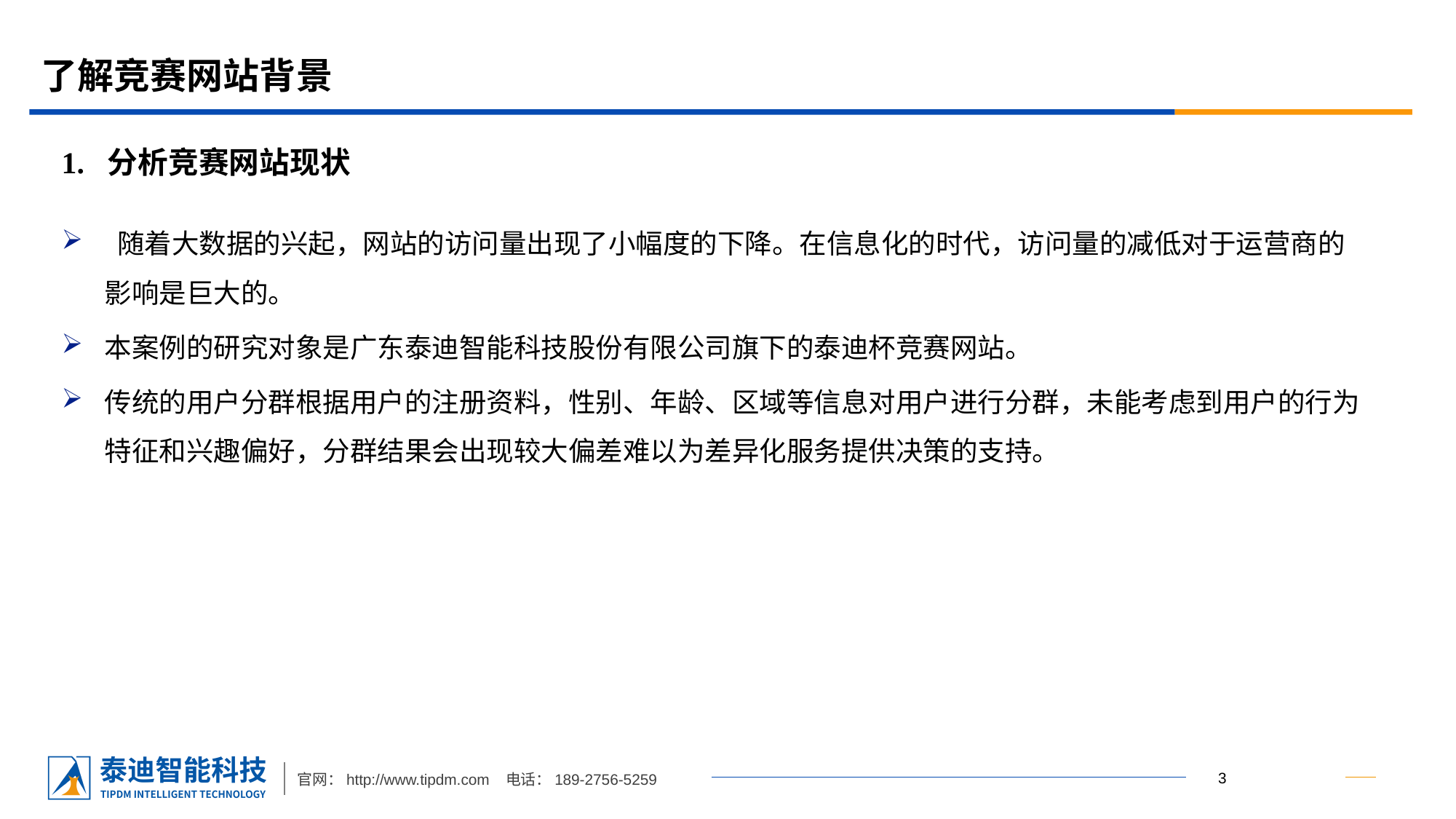

# 了解竞赛网站背景
1.  分析竞赛网站现状
 随着大数据的兴起，网站的访问量出现了小幅度的下降。在信息化的时代，访问量的减低对于运营商的影响是巨大的。
本案例的研究对象是广东泰迪智能科技股份有限公司旗下的泰迪杯竞赛网站。
传统的用户分群根据用户的注册资料，性别、年龄、区域等信息对用户进行分群，未能考虑到用户的行为特征和兴趣偏好，分群结果会出现较大偏差难以为差异化服务提供决策的支持。